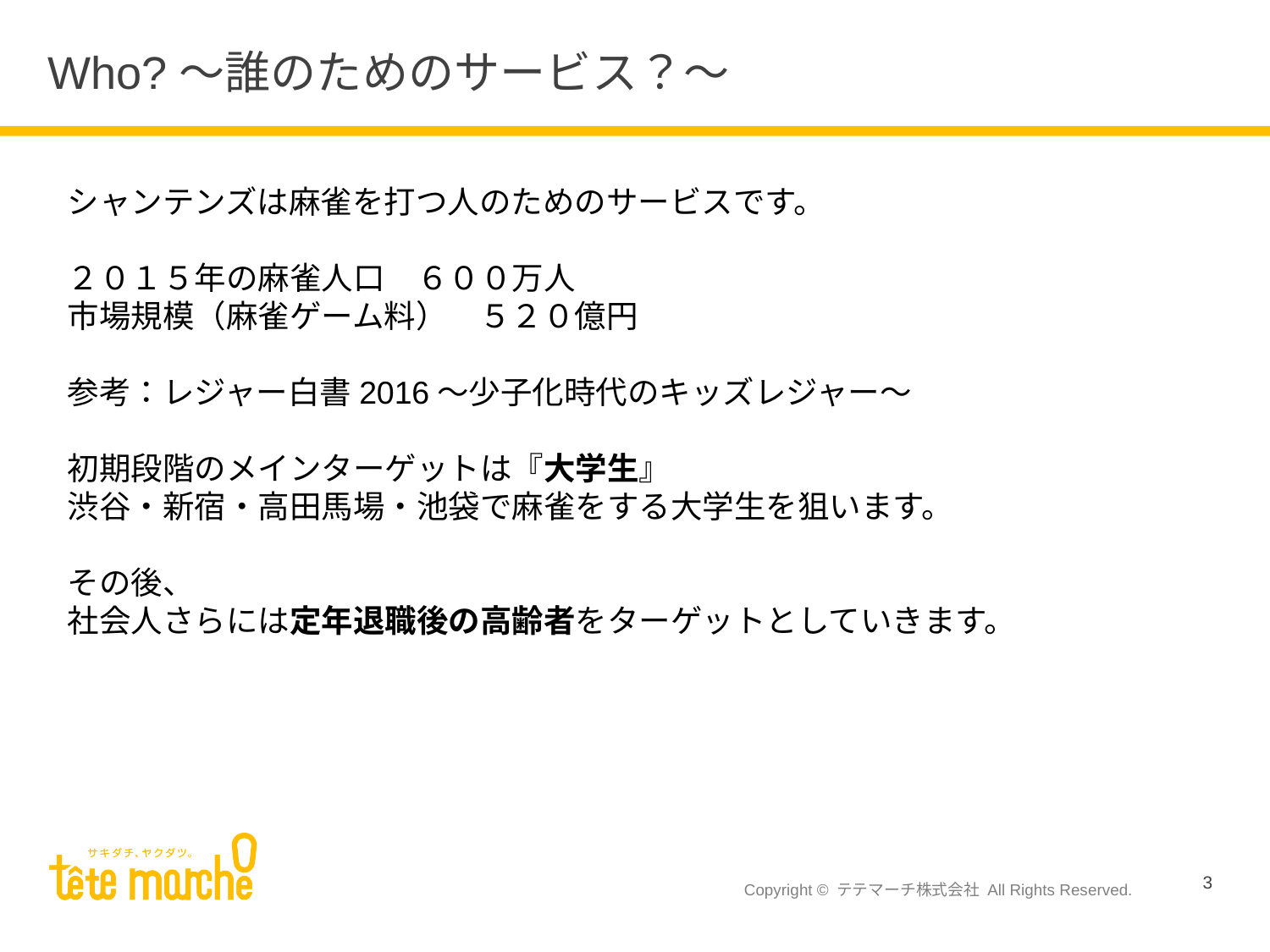

# Who?～誰のためのサービス？～
シャンテンズは麻雀を打つ人のためのサービスです。

２０１５年の麻雀人口　６００万人
市場規模（麻雀ゲーム料）　５２０億円

参考：レジャー白書2016～少子化時代のキッズレジャー～

初期段階のメインターゲットは『大学生』
渋谷・新宿・高田馬場・池袋で麻雀をする大学生を狙います。

その後、
社会人さらには定年退職後の高齢者をターゲットとしていきます。
3